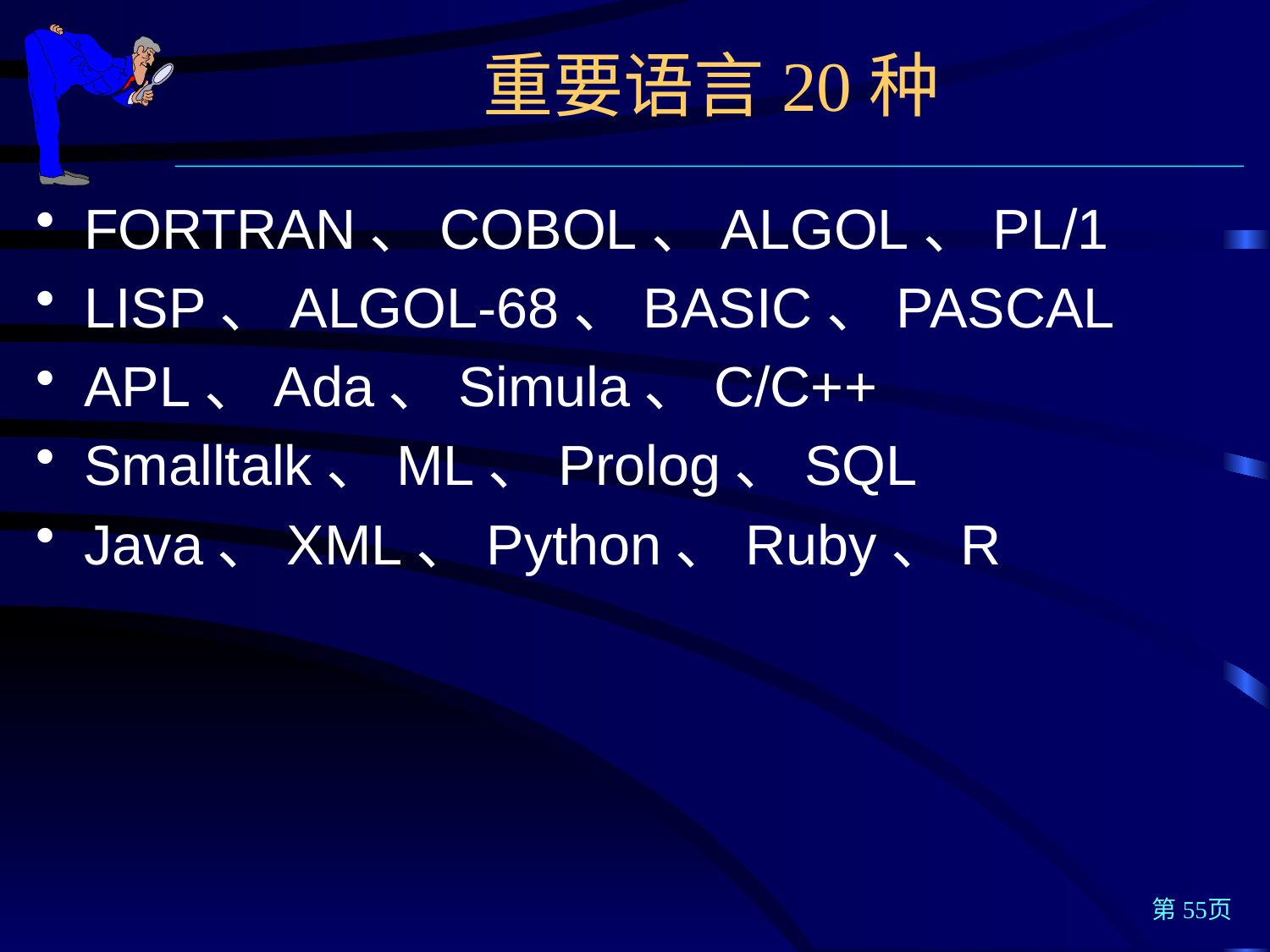

重要语言20种
FORTRAN、COBOL、ALGOL、PL/1
LISP、ALGOL-68、BASIC、PASCAL
APL、Ada、Simula、C/C++
Smalltalk、ML、Prolog、SQL
Java、XML、Python、Ruby、R
第55页